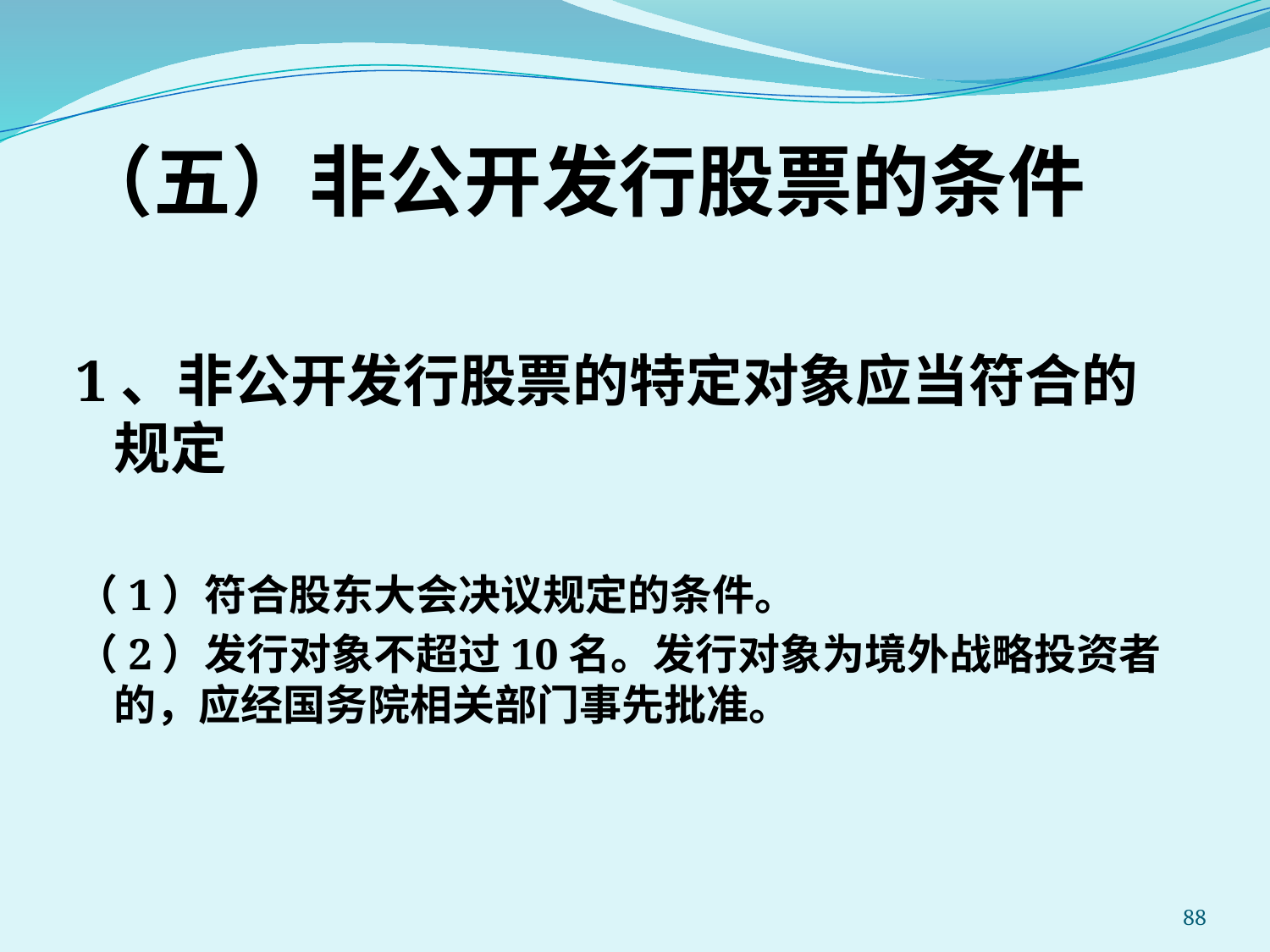

（五）非公开发行股票的条件

1、非公开发行股票的特定对象应当符合的规定

（1）符合股东大会决议规定的条件。
（2）发行对象不超过10名。发行对象为境外战略投资者的，应经国务院相关部门事先批准。

88